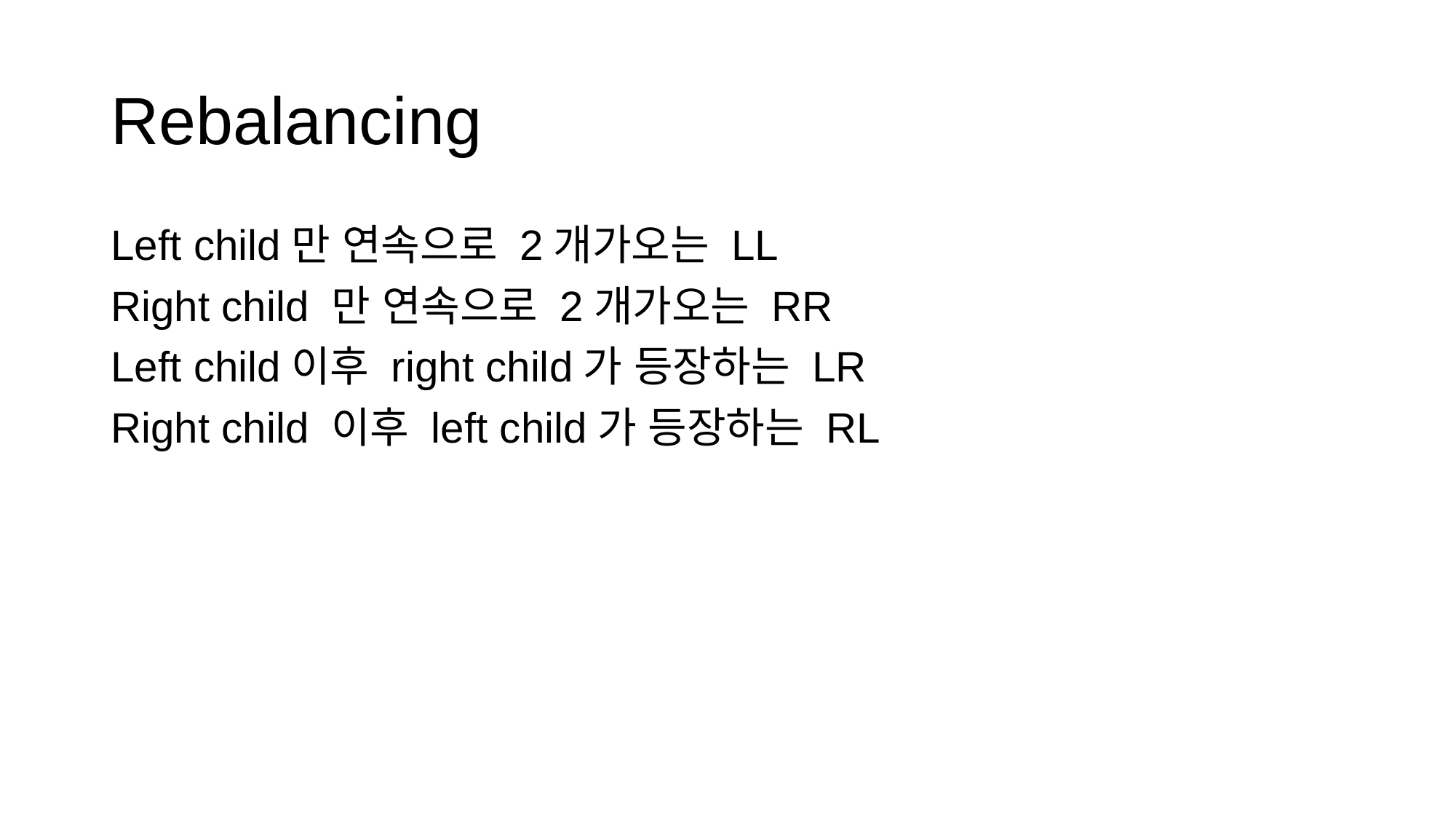

# Rebalancing
Left child만 연속으로 2개가오는 LL
Right child 만 연속으로 2개가오는 RR
Left child이후 right child가 등장하는 LR
Right child 이후 left child가 등장하는 RL